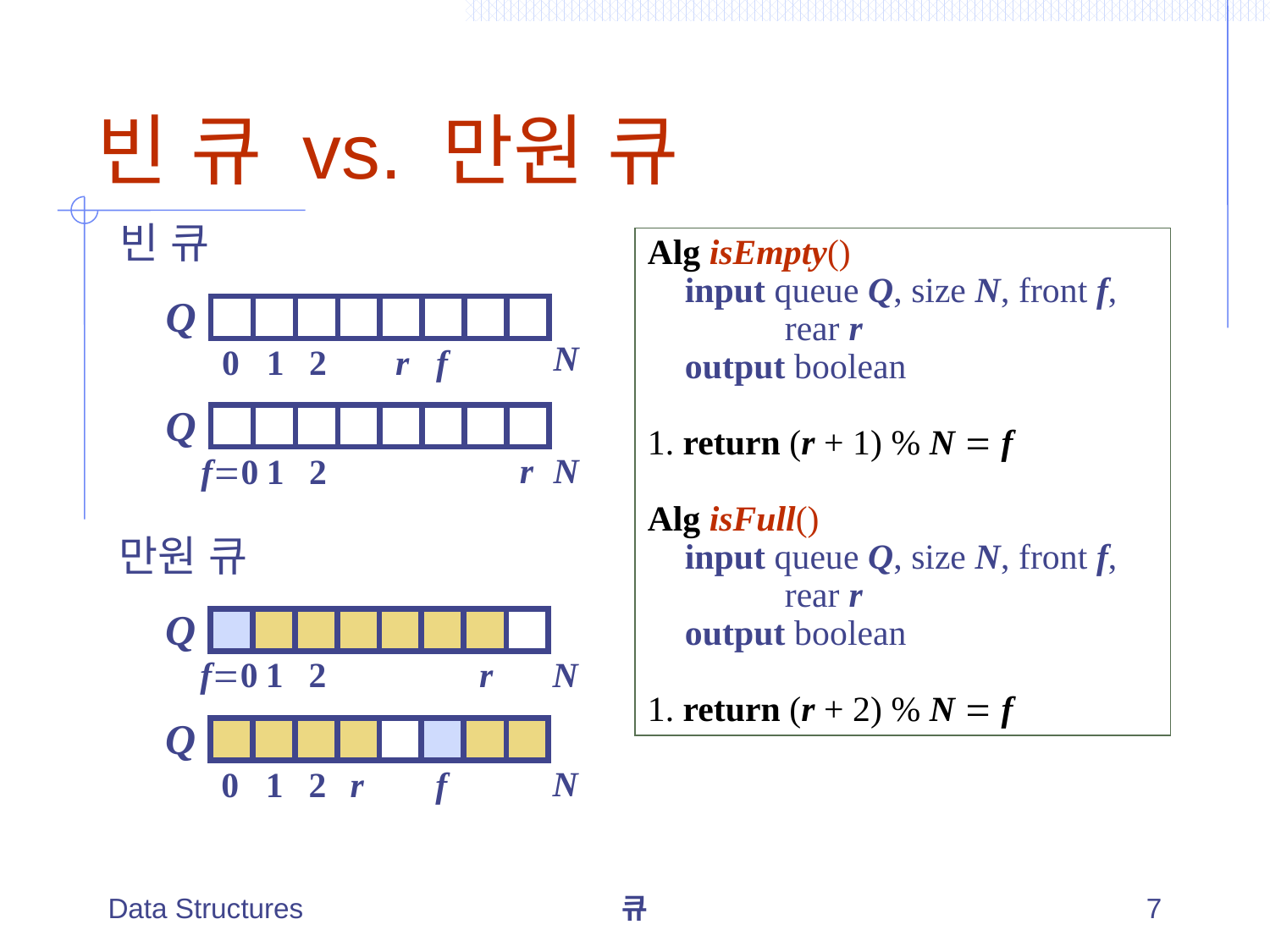

# 빈 큐 vs. 만원 큐
빈 큐
Alg isEmpty()
	input queue Q, size N, front f,				rear r
	output boolean

1. return (r + 1) % N = f

Alg isFull()
	input queue Q, size N, front f,				rear r
	output boolean

1. return (r + 2) % N = f
Q

N
0
1
2
r
f
Q

r
N
f=0
1
2
만원 큐
Q

N
f=0
1
2
r
Q

N
0
1
2
r
f
Data Structures
큐
7